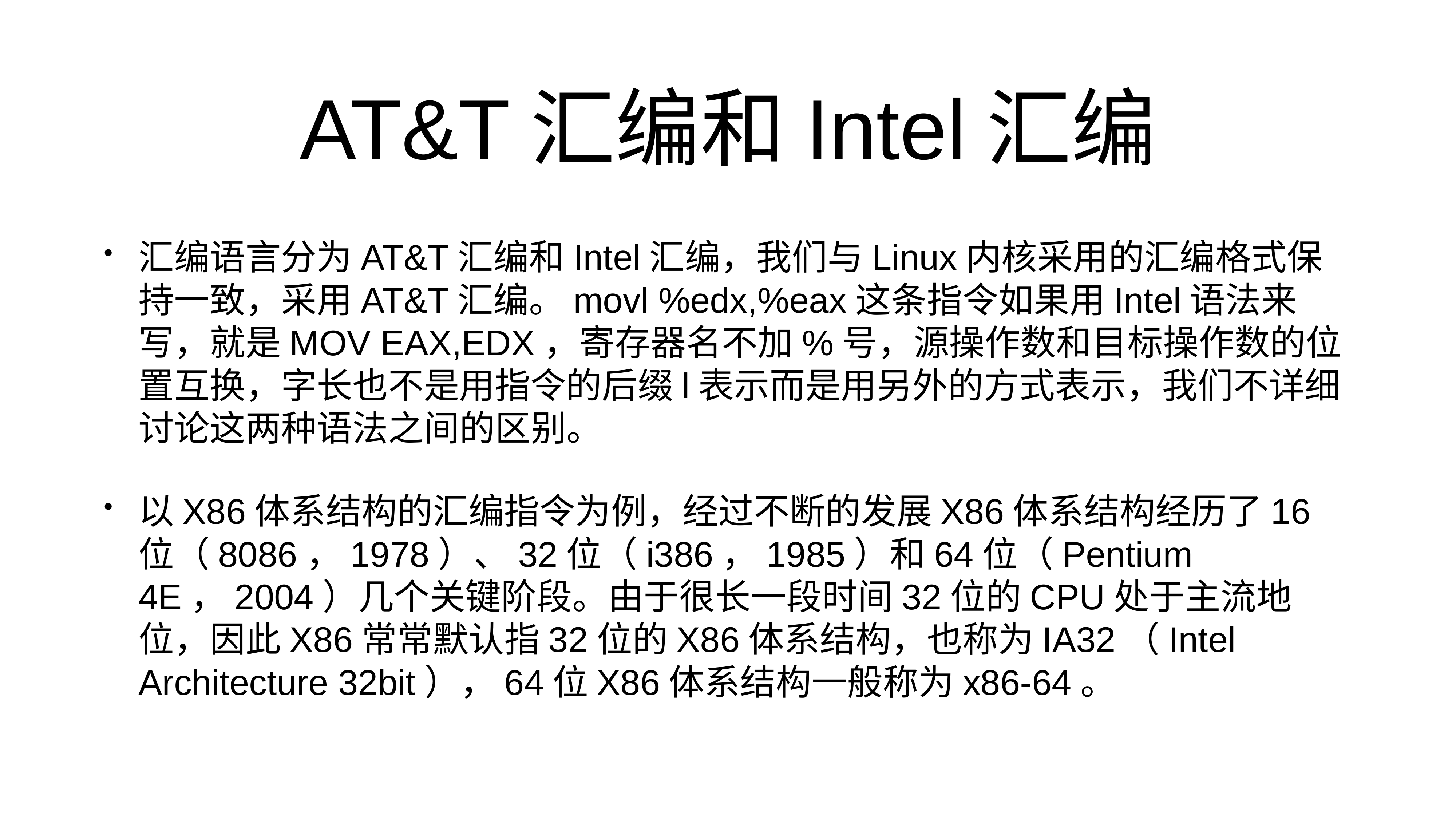

# AT&T汇编和Intel汇编
汇编语言分为AT&T汇编和Intel汇编，我们与Linux内核采用的汇编格式保持一致，采用AT&T汇编。movl %edx,%eax这条指令如果用Intel语法来写，就是MOV EAX,EDX，寄存器名不加%号，源操作数和目标操作数的位置互换，字长也不是用指令的后缀l表示而是用另外的方式表示，我们不详细讨论这两种语法之间的区别。
以X86体系结构的汇编指令为例，经过不断的发展X86体系结构经历了16位（8086，1978）、32位（i386，1985）和64位（Pentium 4E，2004）几个关键阶段。由于很长一段时间32位的CPU处于主流地位，因此X86常常默认指32位的X86体系结构，也称为IA32（Intel Architecture 32bit），64位X86体系结构一般称为x86-64。